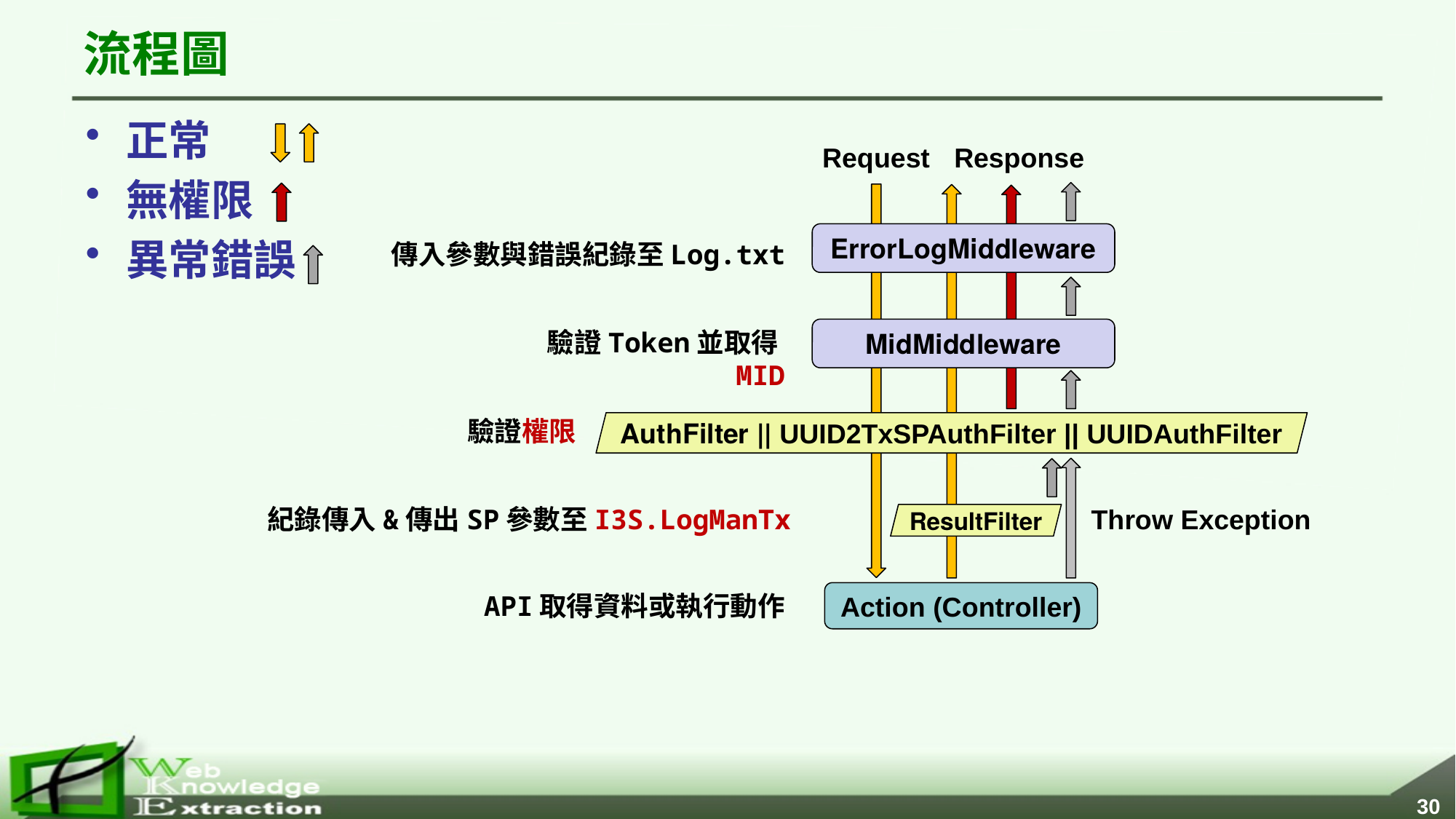

# 流程圖
正常
無權限
異常錯誤

Request
Response

ErrorLogMiddleware
傳入參數與錯誤紀錄至Log.txt

MidMiddleware
驗證Token並取得MID

驗證權限
AuthFilter || UUID2TxSPAuthFilter || UUIDAuthFilter

紀錄傳入&傳出SP參數至I3S.LogManTx
Throw Exception
ResultFilter
Action (Controller)
API取得資料或執行動作

30